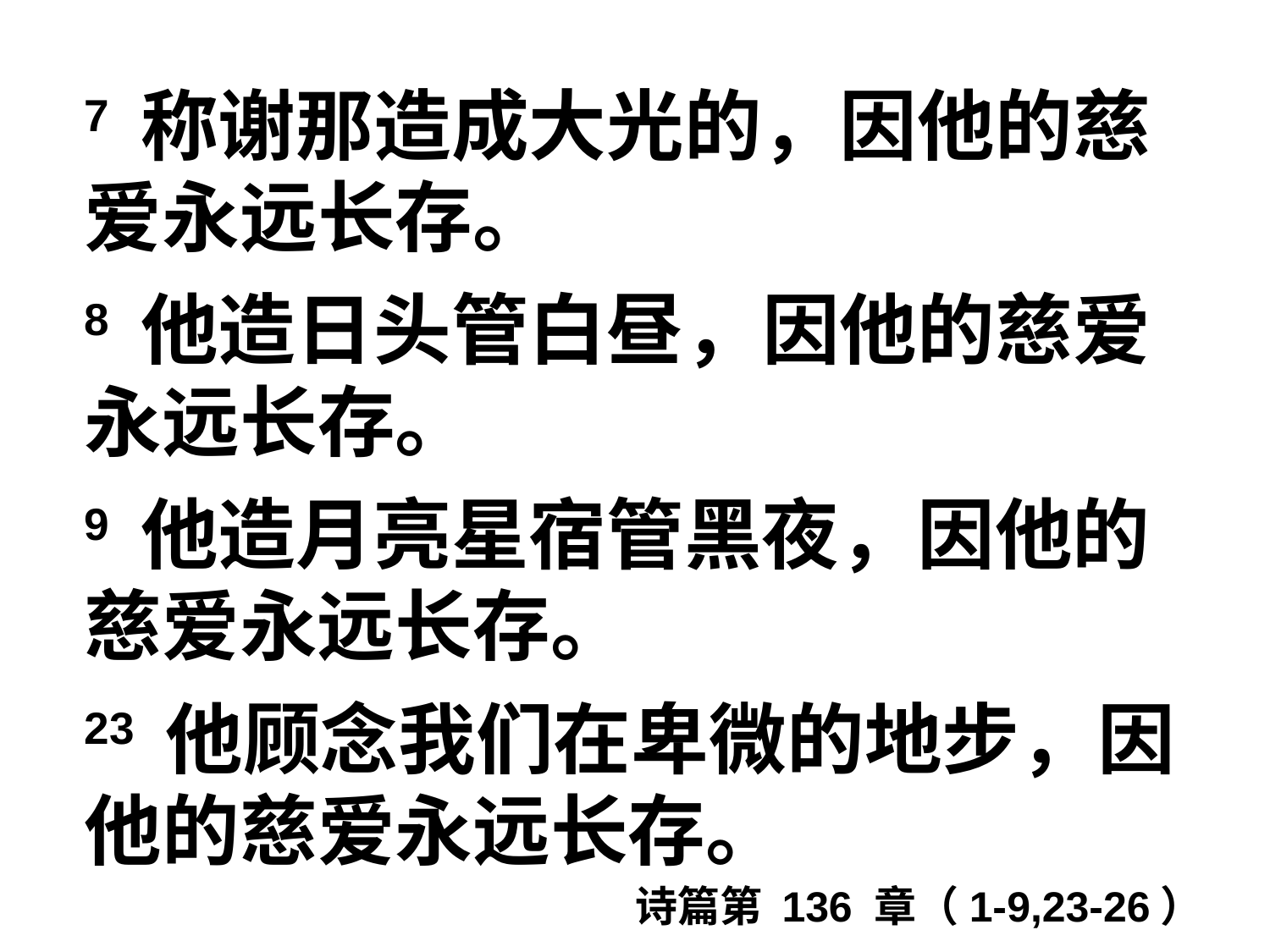

7 称谢那造成大光的，因他的慈爱永远长存。
8 他造日头管白昼，因他的慈爱永远长存。
9 他造月亮星宿管黑夜，因他的慈爱永远长存。
23 他顾念我们在卑微的地步，因他的慈爱永远长存。
诗篇第 136 章（1-9,23-26）